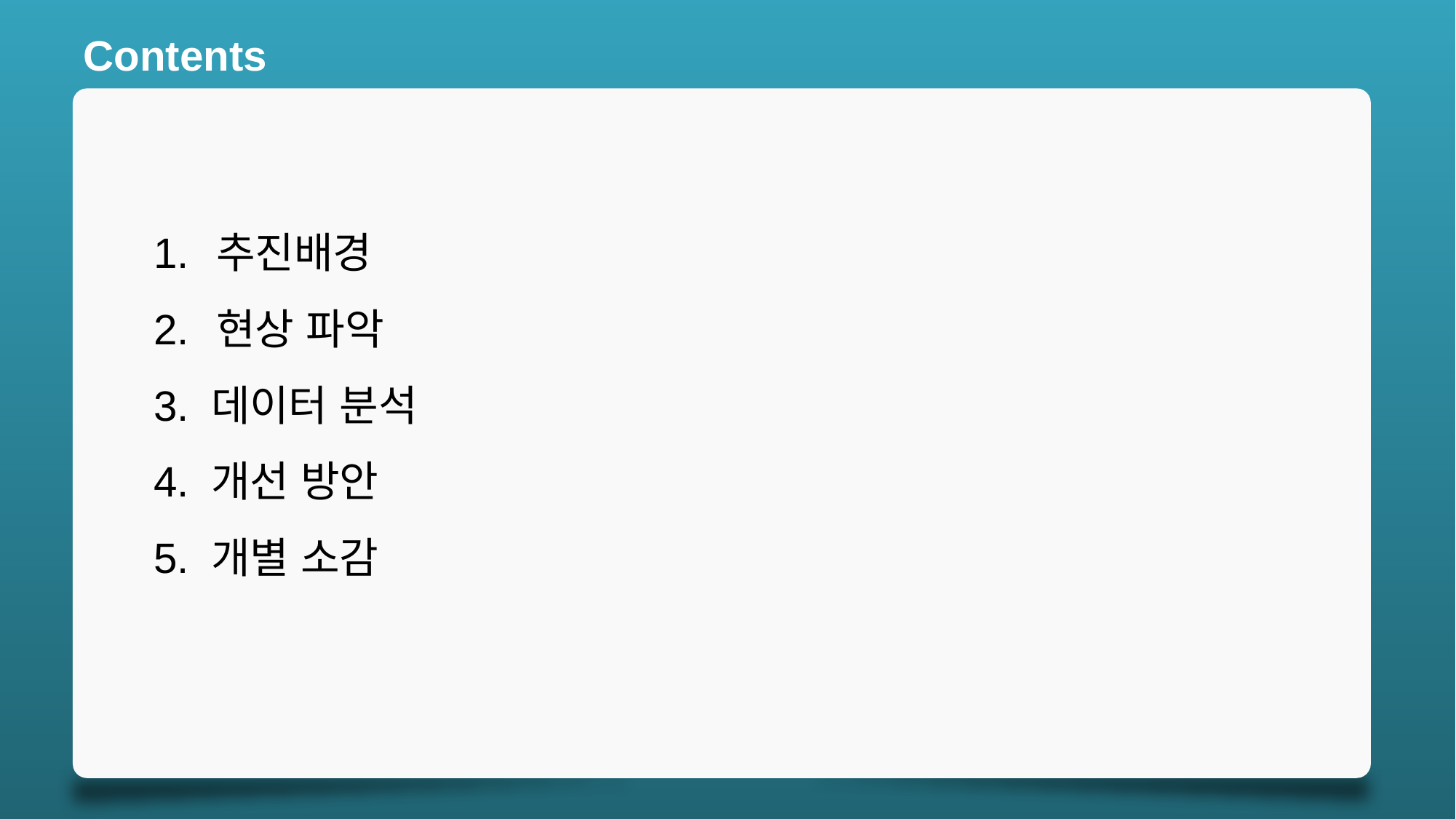

Contents
 추진배경
 현상 파악
3. 데이터 분석
4. 개선 방안
5. 개별 소감